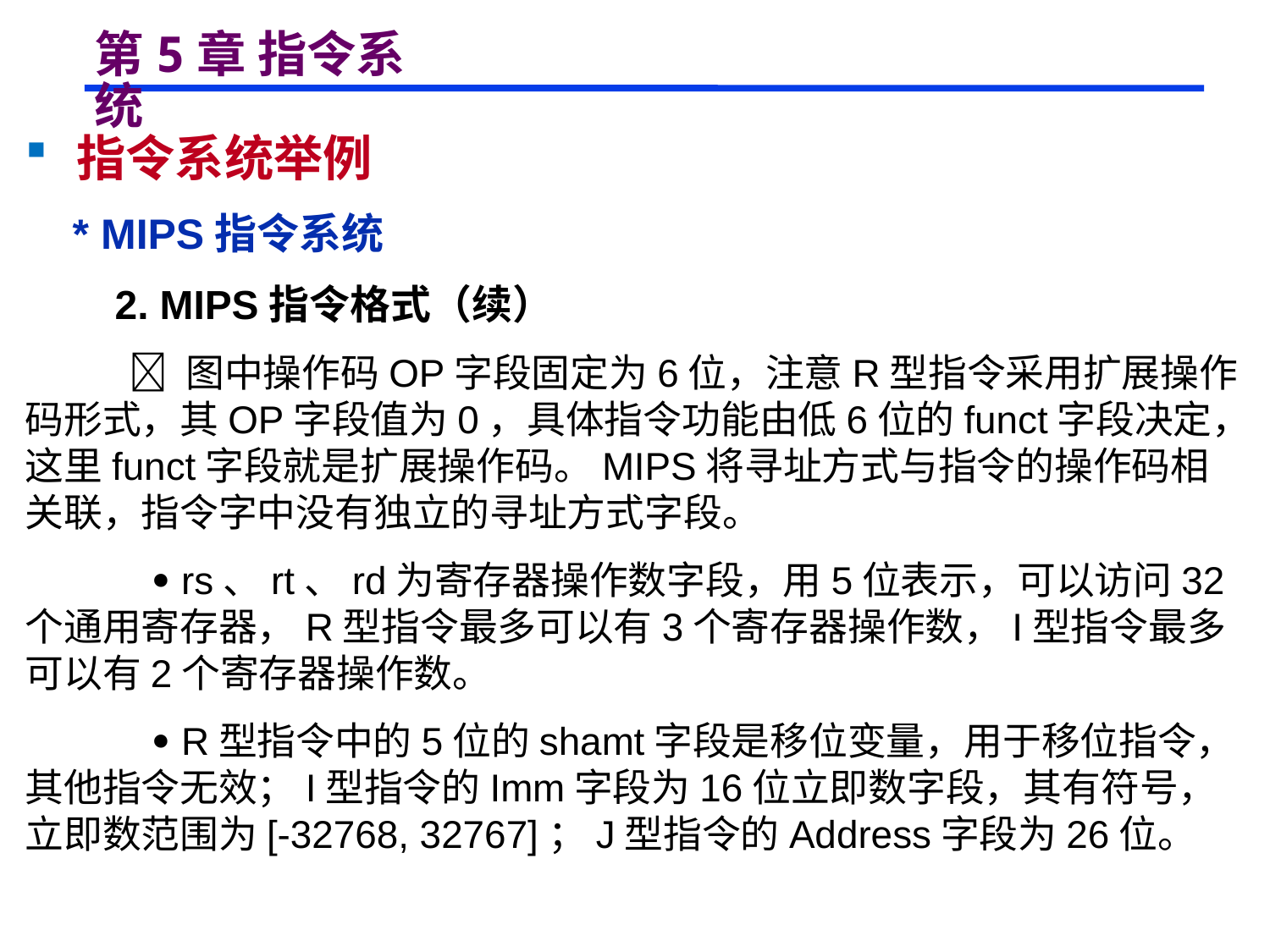

# 第5章 指令系统
 指令系统举例
    * MIPS指令系统
        2. MIPS指令格式（续）
            • 图中操作码OP字段固定为6位，注意R型指令采用扩展操作码形式，其OP字段值为0，具体指令功能由低6位的funct字段决定，这里funct字段就是扩展操作码。MIPS将寻址方式与指令的操作码相关联，指令字中没有独立的寻址方式字段。
            • rs、rt、rd为寄存器操作数字段，用5位表示，可以访问32个通用寄存器，R型指令最多可以有3个寄存器操作数，I型指令最多可以有2个寄存器操作数。
            • R型指令中的5位的shamt字段是移位变量，用于移位指令，其他指令无效；I型指令的Imm字段为16位立即数字段，其有符号，立即数范围为[-32768, 32767]；J型指令的Address字段为26位。